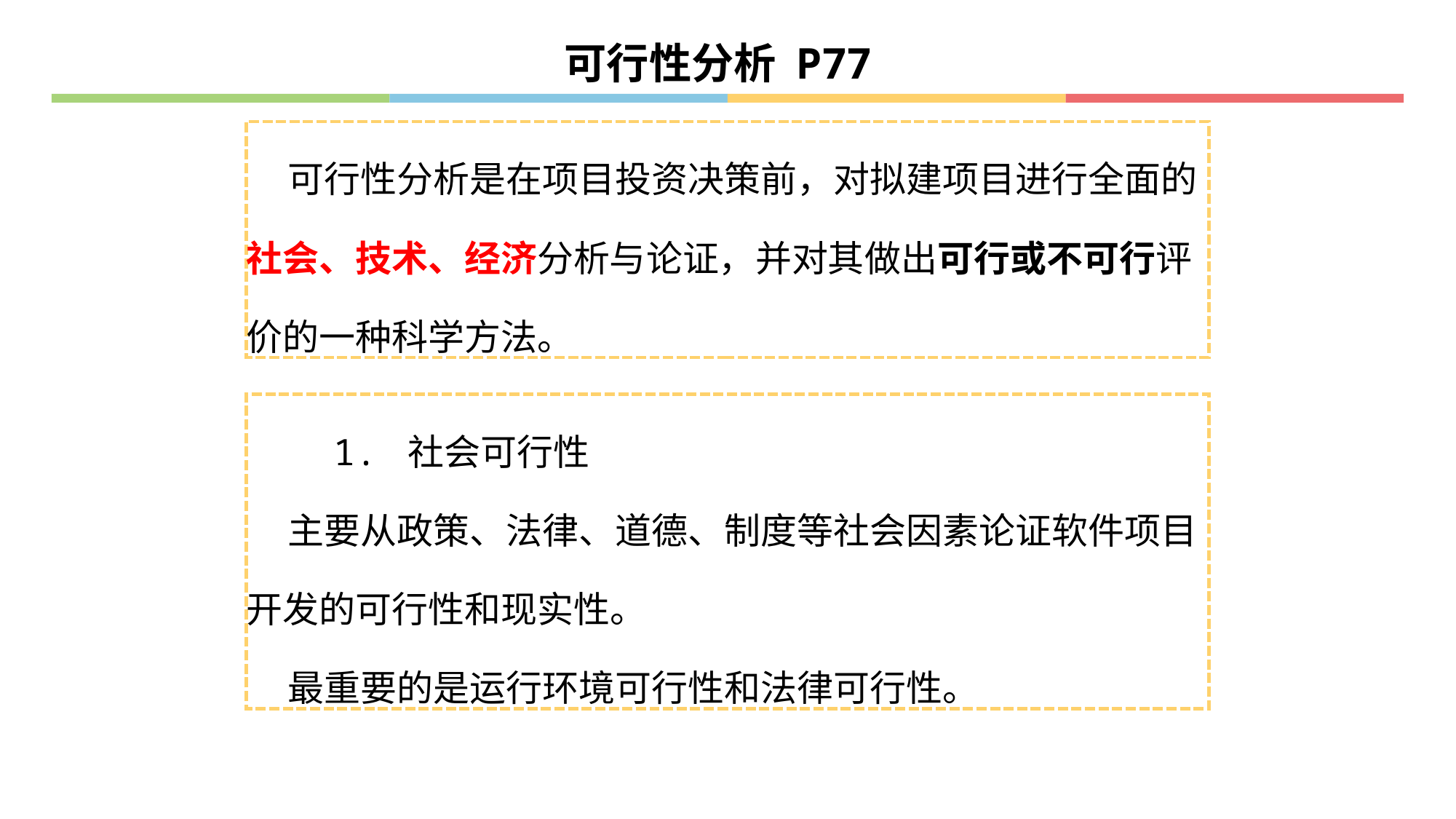

可行性分析 P77
    可行性分析是在项目投资决策前，对拟建项目进行全面的社会、技术、经济分析与论证，并对其做出可行或不可行评价的一种科学方法。
    1. 社会可行性
    主要从政策、法律、道德、制度等社会因素论证软件项目开发的可行性和现实性。
    最重要的是运行环境可行性和法律可行性。